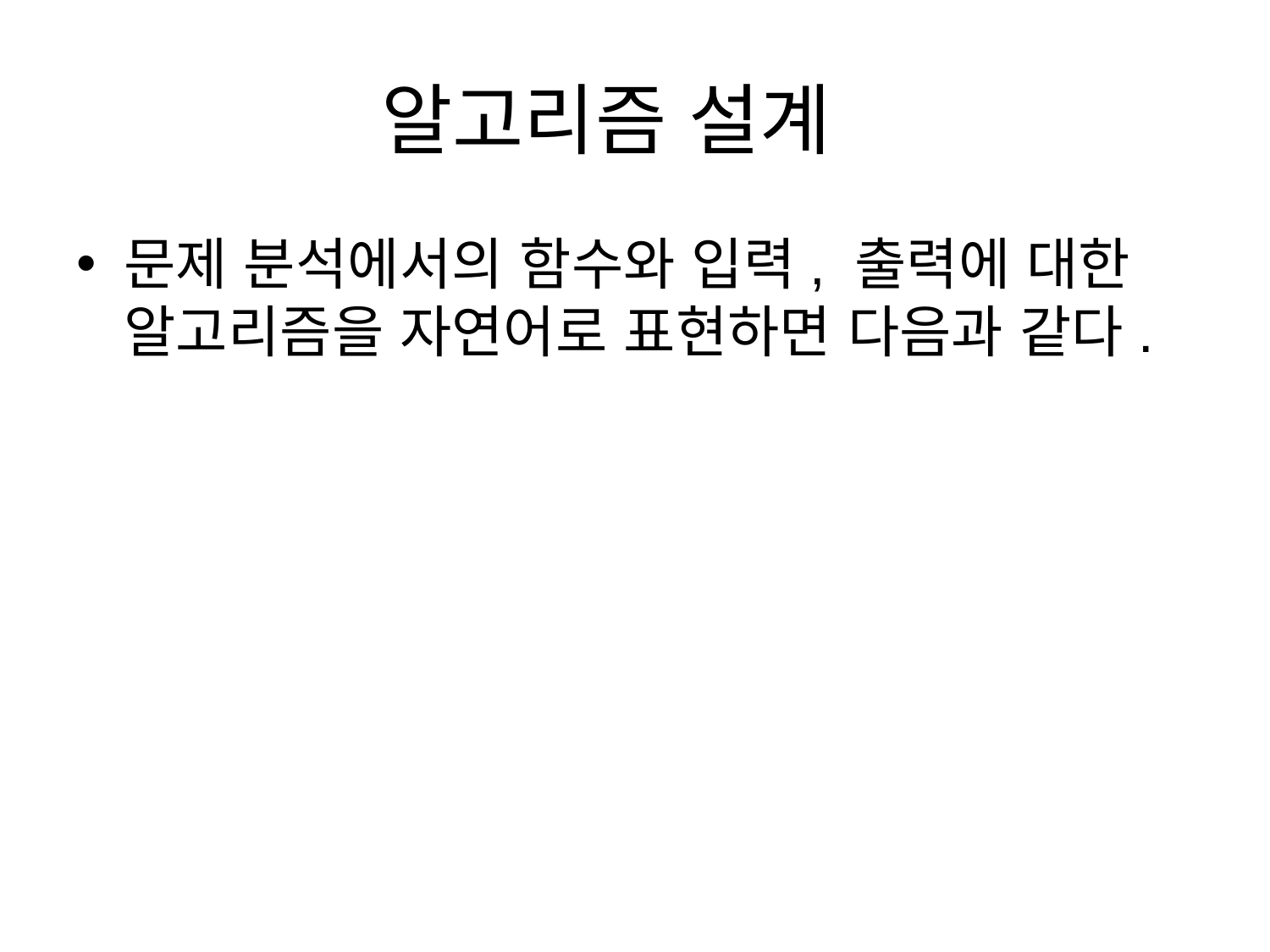

# 알고리즘 설계
문제 분석에서의 함수와 입력, 출력에 대한 알고리즘을 자연어로 표현하면 다음과 같다.